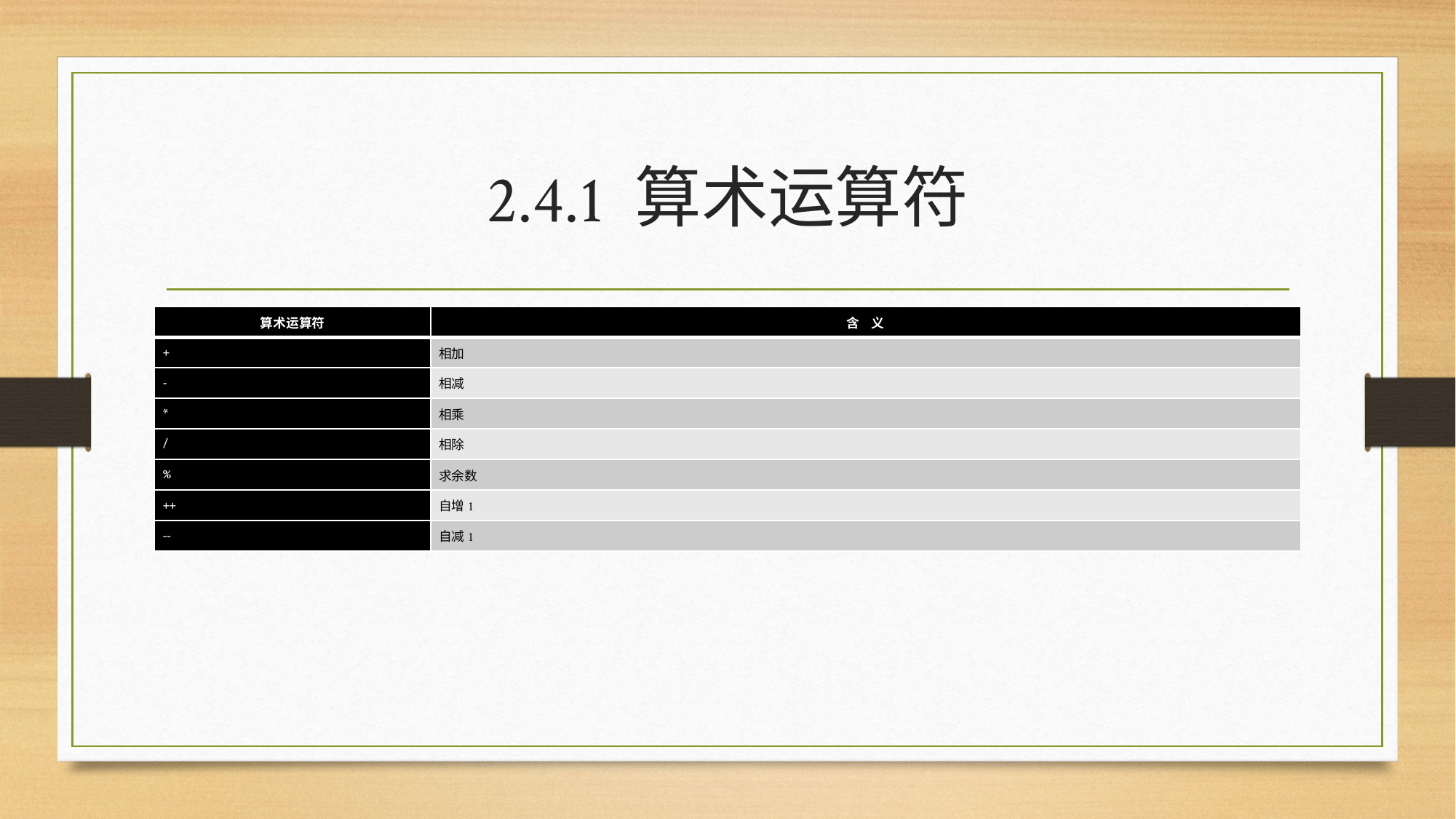

# 2.4.1 算术运算符
| 算术运算符 | 含 义 |
| --- | --- |
| + | 相加 |
| - | 相减 |
| \* | 相乘 |
| / | 相除 |
| % | 求余数 |
| ++ | 自增1 |
| -- | 自减1 |